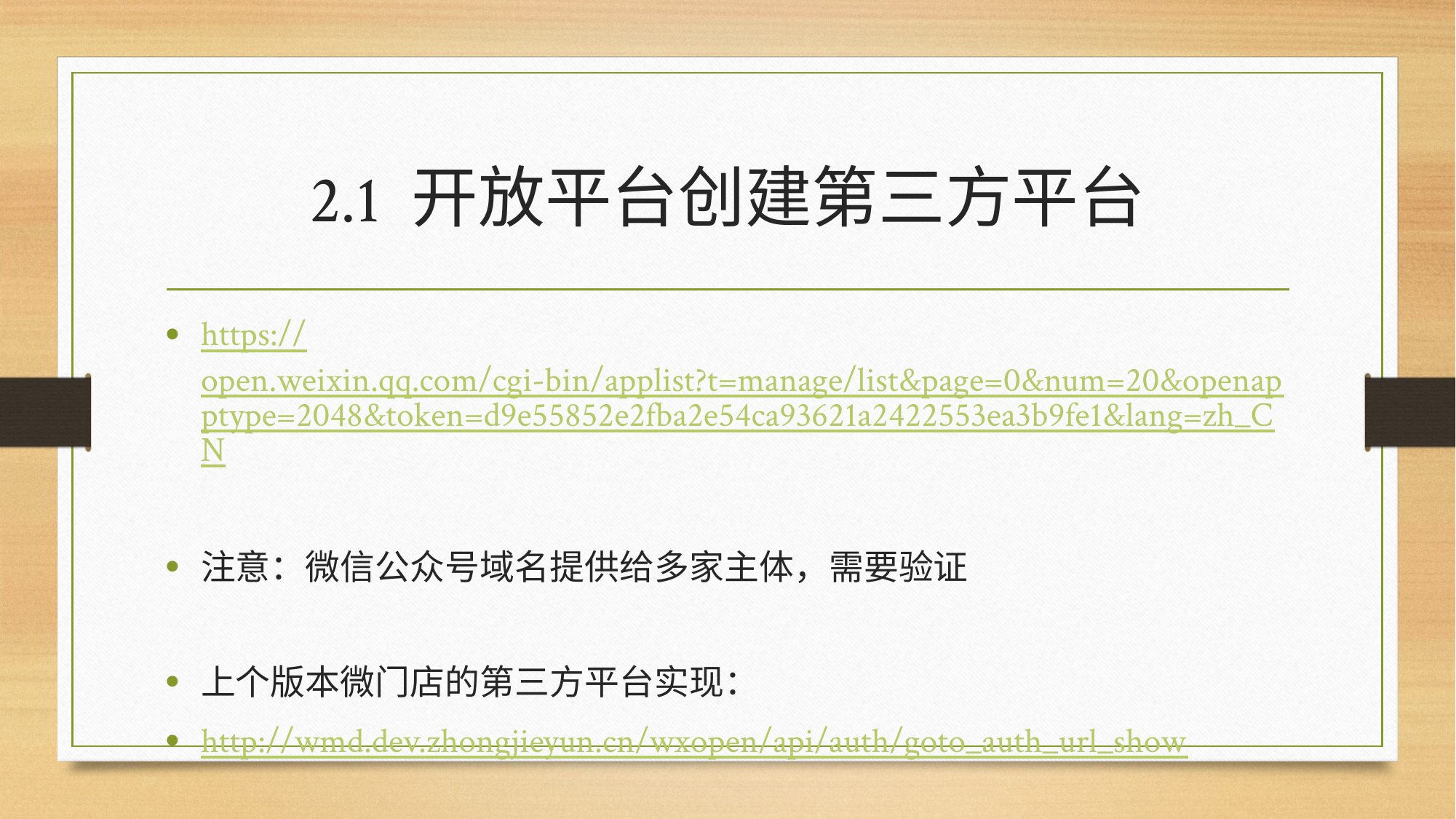

# 2.1 开放平台创建第三方平台
https://open.weixin.qq.com/cgi-bin/applist?t=manage/list&page=0&num=20&openapptype=2048&token=d9e55852e2fba2e54ca93621a2422553ea3b9fe1&lang=zh_CN

注意：微信公众号域名提供给多家主体，需要验证

上个版本微门店的第三方平台实现：
http://wmd.dev.zhongjieyun.cn/wxopen/api/auth/goto_auth_url_show